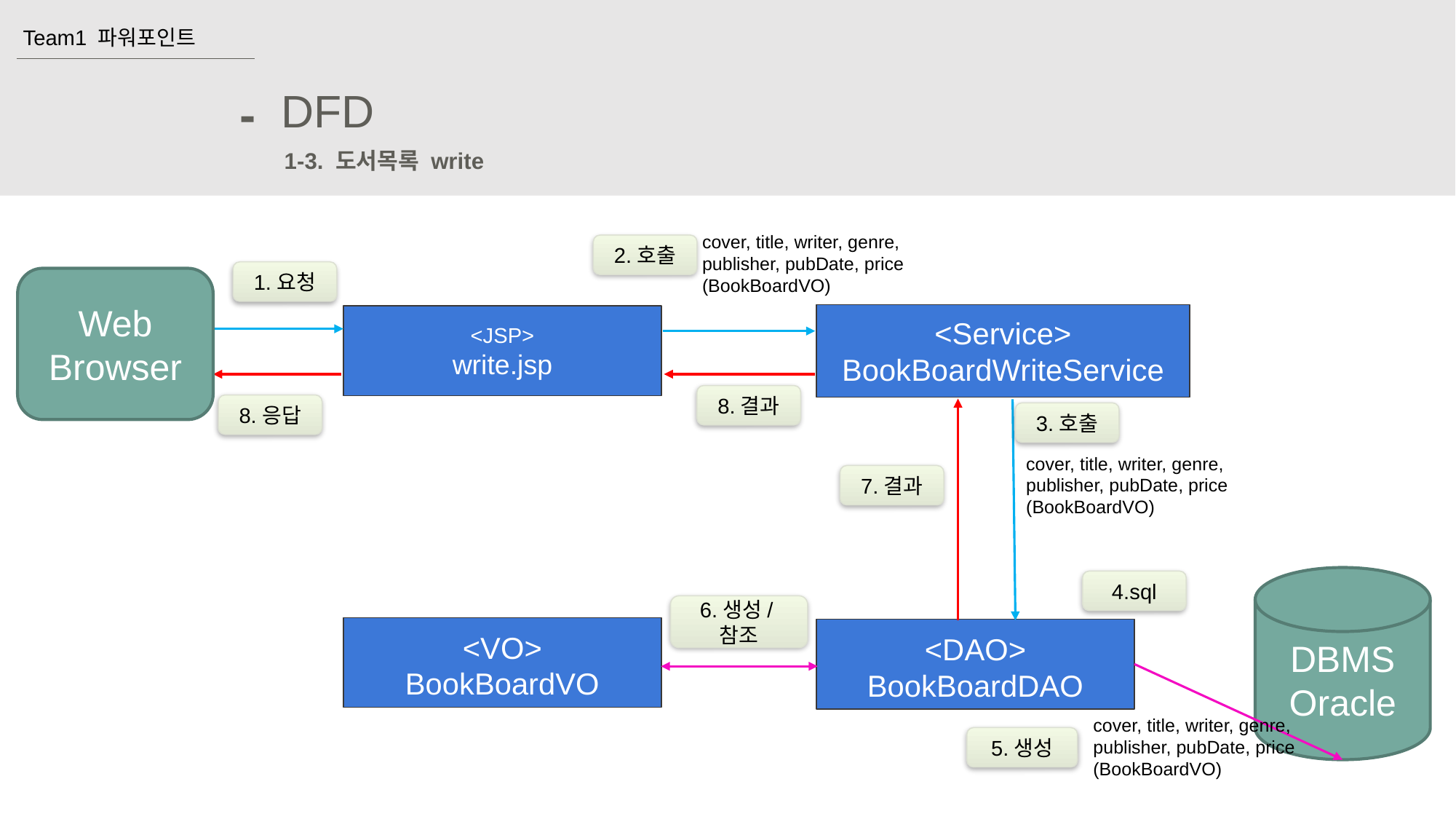

Team1 파워포인트
DFD
-
1-3. 도서목록 write
cover, title, writer, genre, publisher, pubDate, price
(BookBoardVO)
2.호출
1.요청
Web
Browser

<Service>
BookBoardWriteService

<JSP>
write.jsp
8.결과
8.응답
3.호출
cover, title, writer, genre, publisher, pubDate, price
(BookBoardVO)
7.결과
DBMS
Oracle
4.sql
6.생성/참조
<VO>
BookBoardVO
<DAO>
BookBoardDAO
cover, title, writer, genre, publisher, pubDate, price
(BookBoardVO)
5.생성